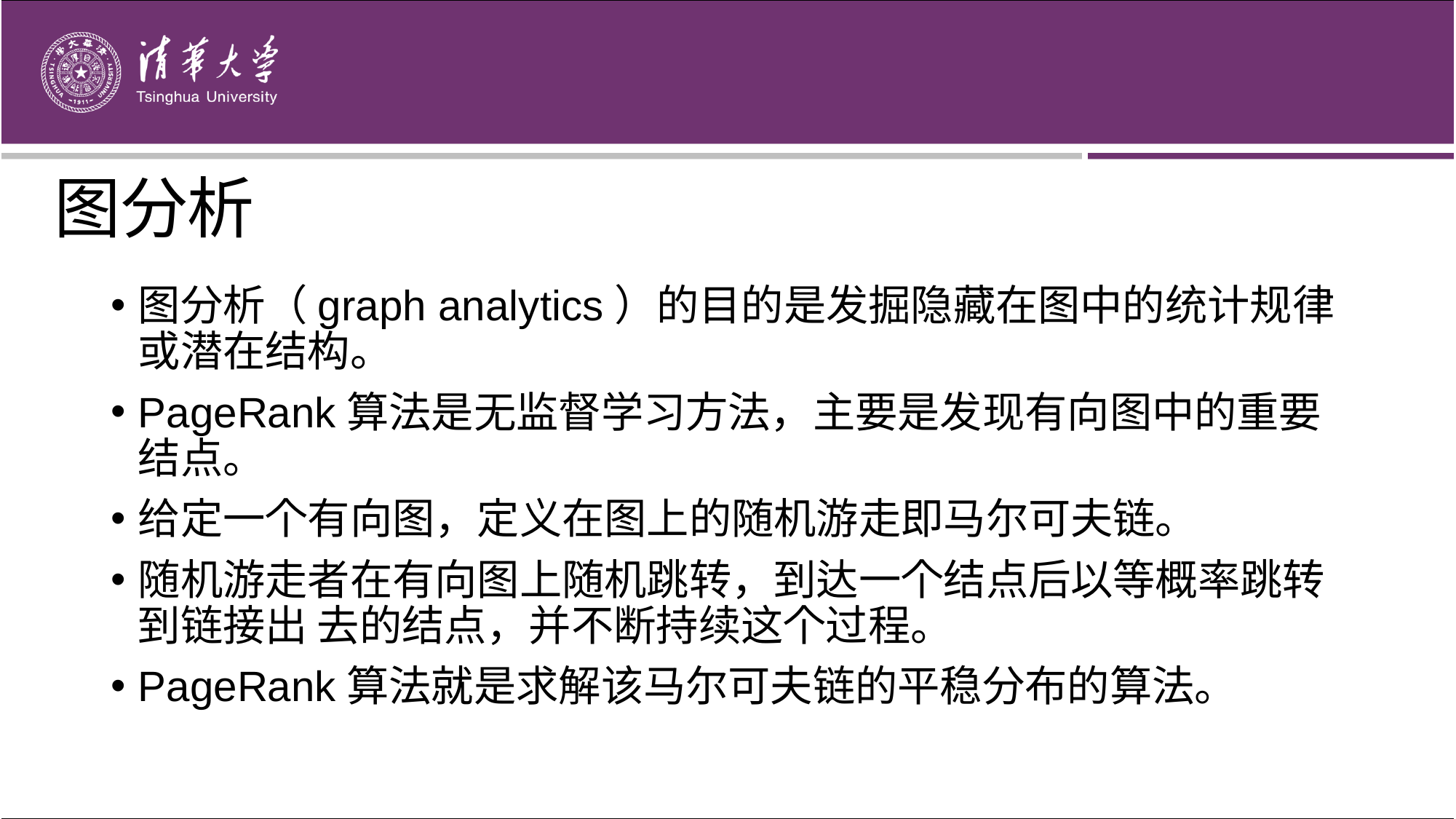

# 图分析
图分析（graph analytics）的目的是发掘隐藏在图中的统计规律或潜在结构。
PageRank算法是无监督学习方法，主要是发现有向图中的重要结点。
给定一个有向图，定义在图上的随机游走即马尔可夫链。
随机游走者在有向图上随机跳转，到达一个结点后以等概率跳转到链接出 去的结点，并不断持续这个过程。
PageRank算法就是求解该马尔可夫链的平稳分布的算法。